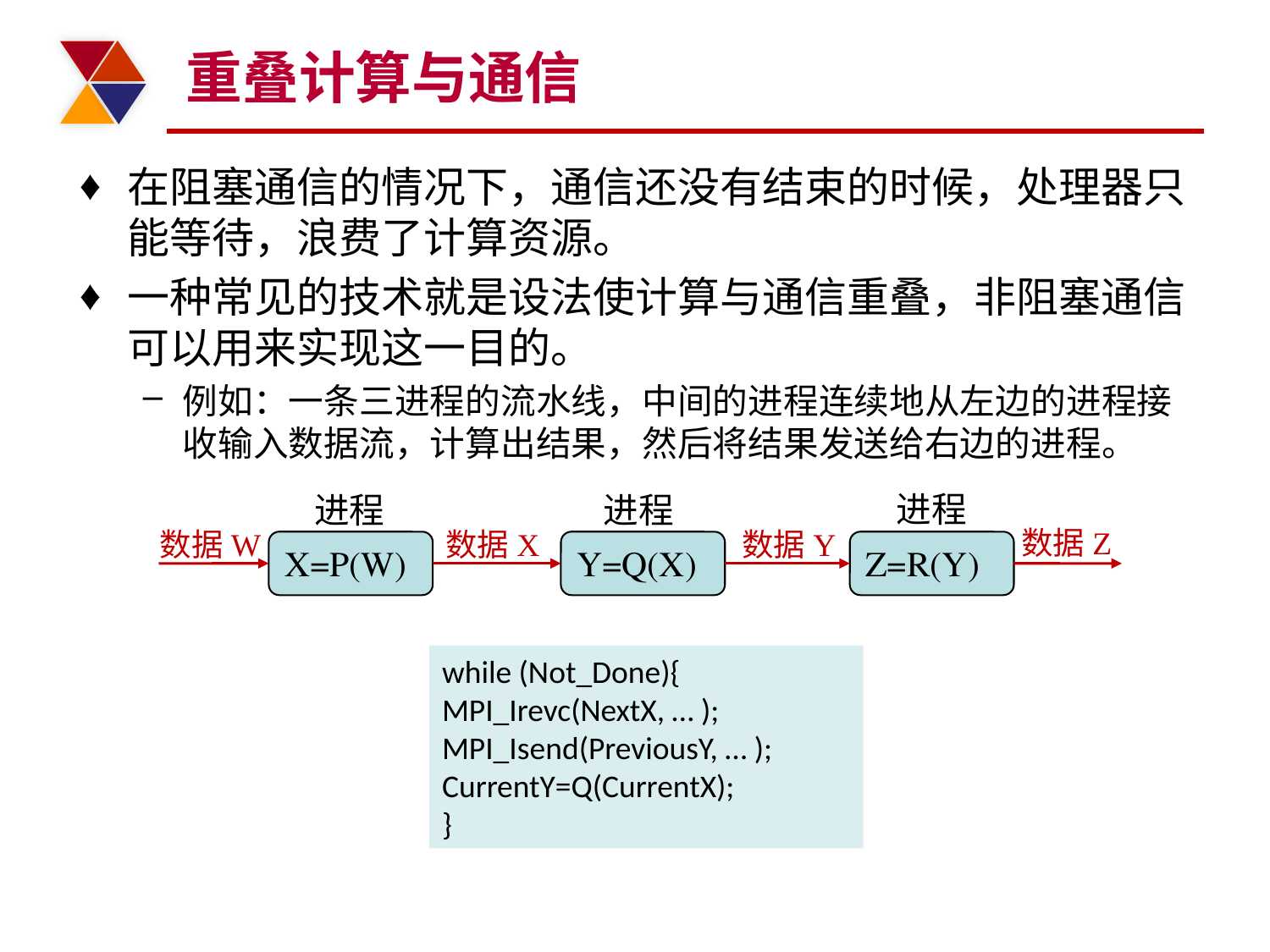

# 重叠计算与通信
在阻塞通信的情况下，通信还没有结束的时候，处理器只能等待，浪费了计算资源。
一种常见的技术就是设法使计算与通信重叠，非阻塞通信可以用来实现这一目的。
例如：一条三进程的流水线，中间的进程连续地从左边的进程接收输入数据流，计算出结果，然后将结果发送给右边的进程。

进程
进程
进程
数据Z
数据W
数据X
数据Y
X=P(W)
Y=Q(X)
Z=R(Y)
while (Not_Done){
MPI_Irevc(NextX, … );
MPI_Isend(PreviousY, … );
CurrentY=Q(CurrentX);
}